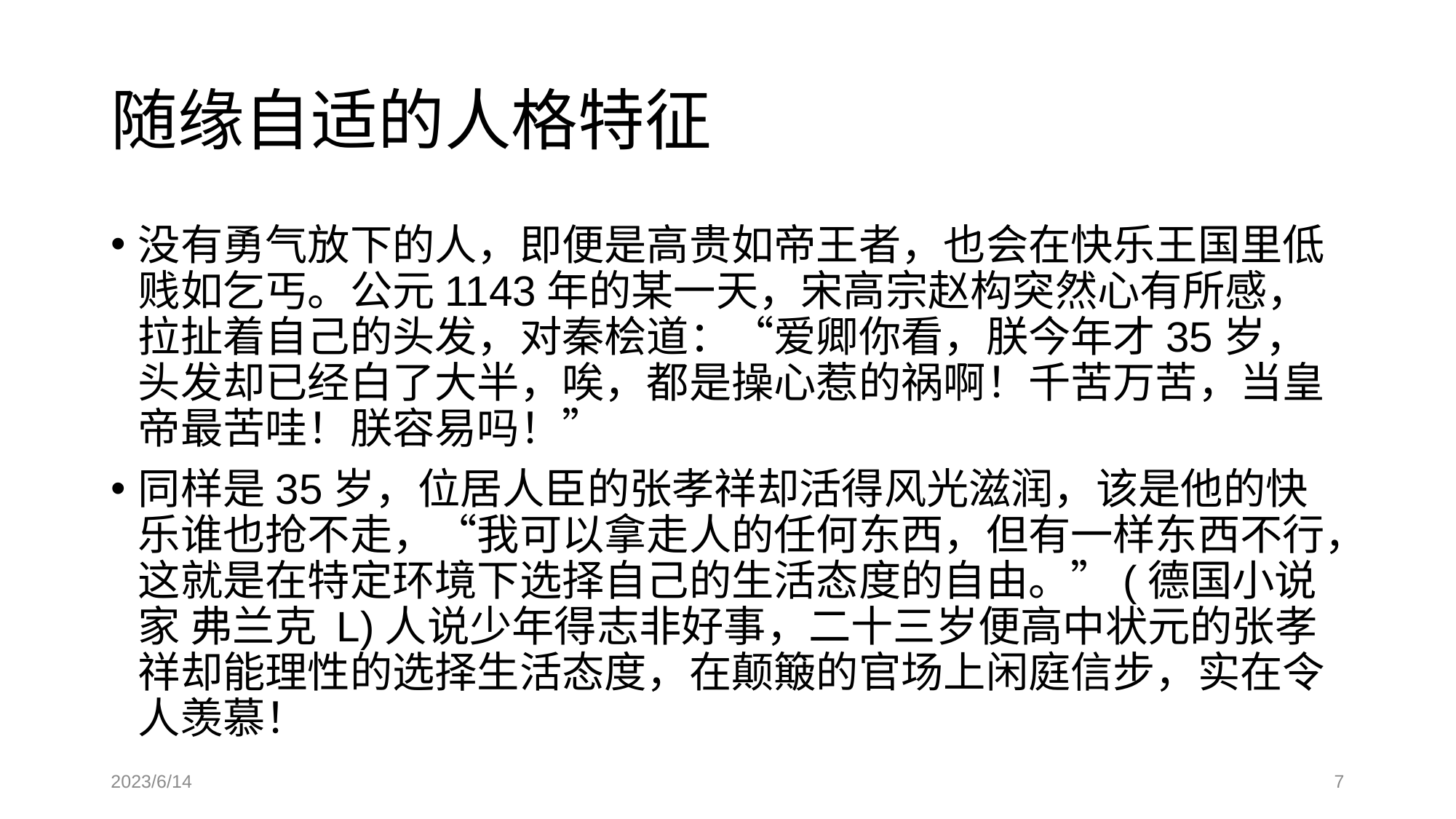

# 随缘自适的人格特征
没有勇气放下的人，即便是高贵如帝王者，也会在快乐王国里低贱如乞丐。公元1143年的某一天，宋高宗赵构突然心有所感，拉扯着自己的头发，对秦桧道：“爱卿你看，朕今年才35岁，头发却已经白了大半，唉，都是操心惹的祸啊！千苦万苦，当皇帝最苦哇！朕容易吗！”
同样是35岁，位居人臣的张孝祥却活得风光滋润，该是他的快乐谁也抢不走，“我可以拿走人的任何东西，但有一样东西不行，这就是在特定环境下选择自己的生活态度的自由。”(德国小说家 弗兰克 L)人说少年得志非好事，二十三岁便高中状元的张孝祥却能理性的选择生活态度，在颠簸的官场上闲庭信步，实在令人羡慕！
2023/6/14
7